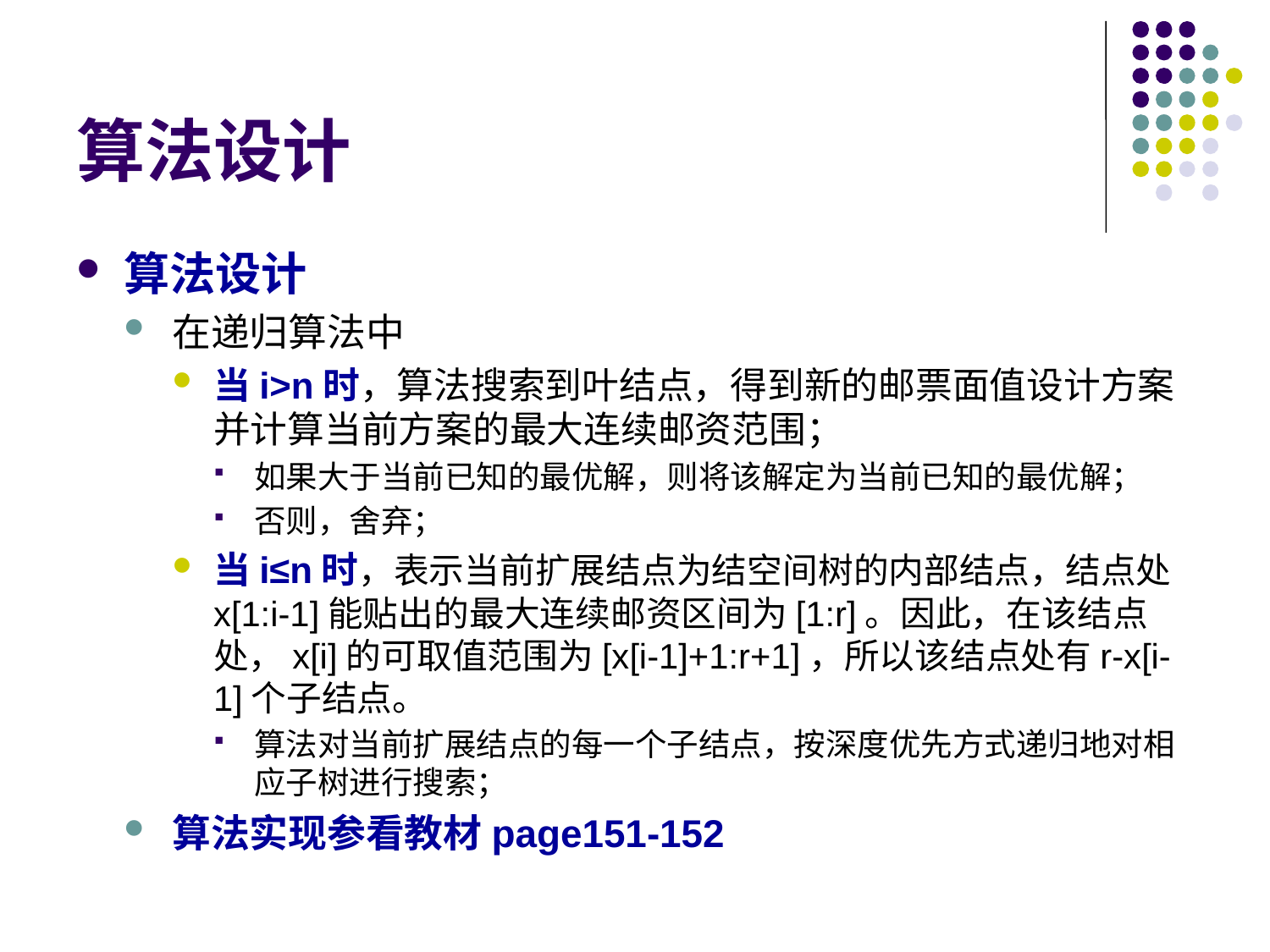

# 算法设计
算法设计
在递归算法中
当i>n时，算法搜索到叶结点，得到新的邮票面值设计方案并计算当前方案的最大连续邮资范围；
如果大于当前已知的最优解，则将该解定为当前已知的最优解；
否则，舍弃；
当i≤n时，表示当前扩展结点为结空间树的内部结点，结点处x[1:i-1]能贴出的最大连续邮资区间为[1:r]。因此，在该结点处，x[i]的可取值范围为[x[i-1]+1:r+1]，所以该结点处有r-x[i-1]个子结点。
算法对当前扩展结点的每一个子结点，按深度优先方式递归地对相应子树进行搜索；
算法实现参看教材page151-152